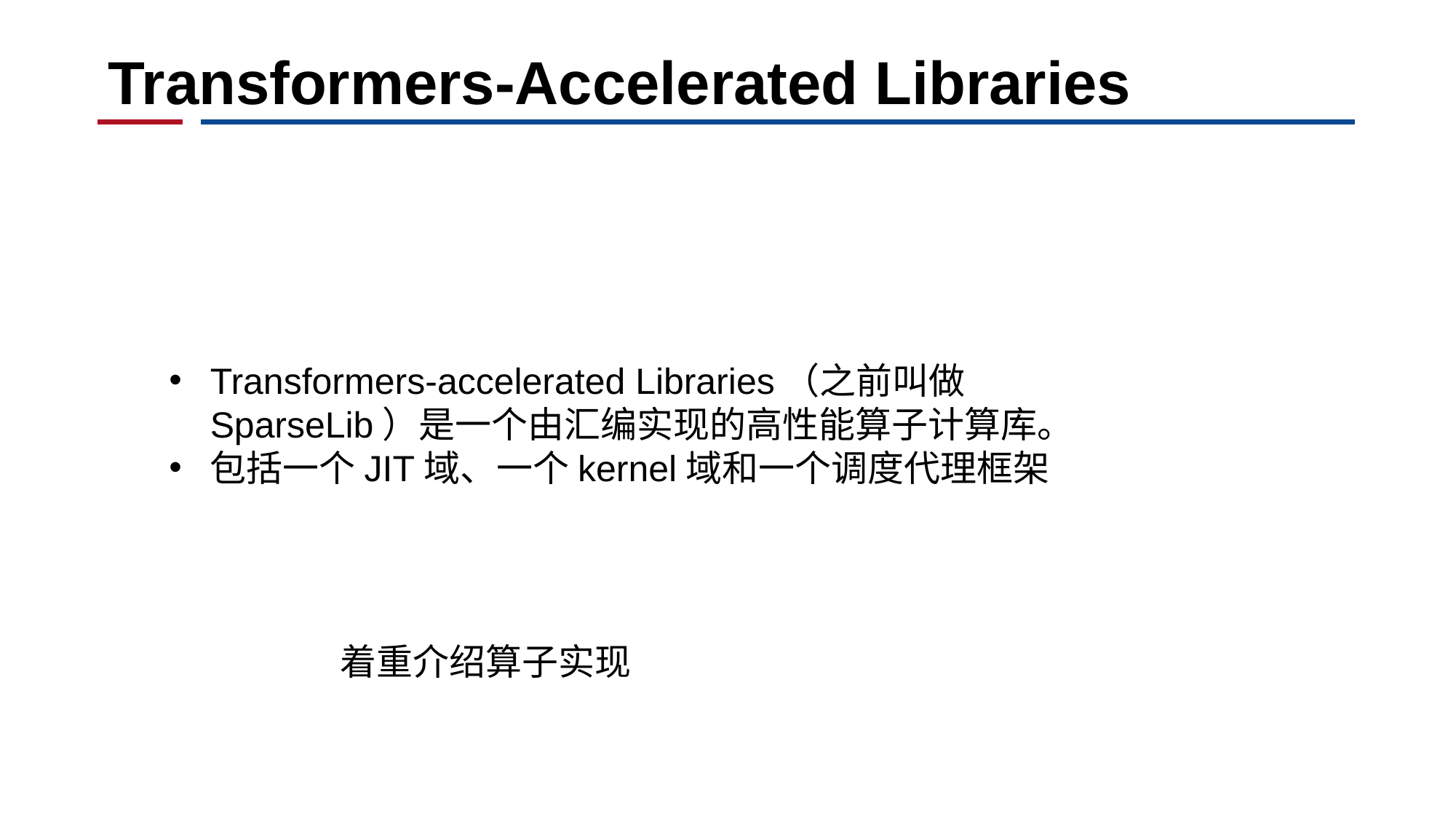

# Transformers-Accelerated Libraries
Transformers-accelerated Libraries（之前叫做SparseLib）是一个由汇编实现的高性能算子计算库。
包括一个JIT域、一个kernel域和一个调度代理框架
着重介绍算子实现